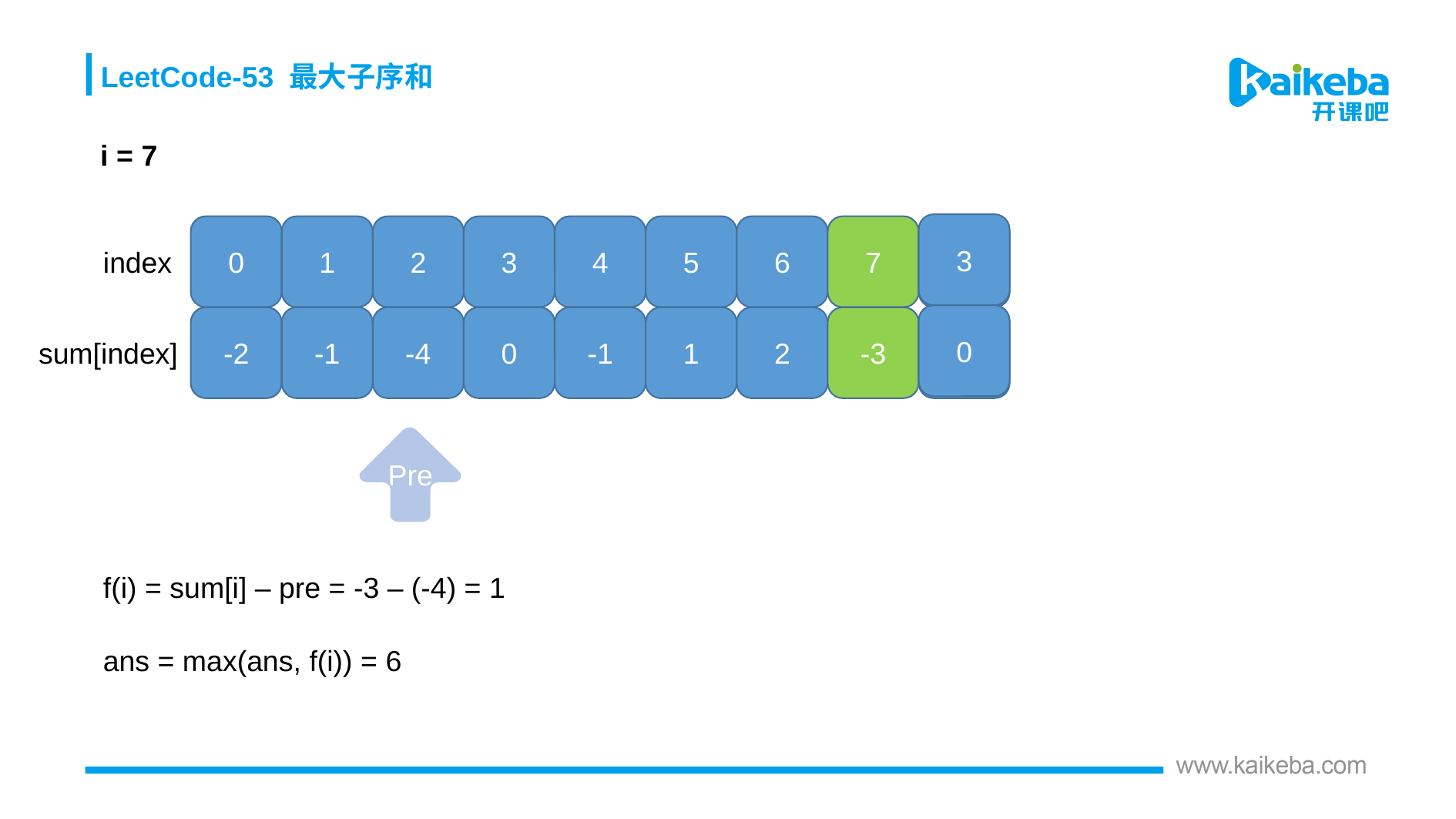

LeetCode-53 最大子序和
i = 7
3
0
1
2
3
4
5
6
7
8
index
0
-2
-1
-4
0
-1
1
2
-3
1
sum[index]
Pre
f(i) = sum[i] – pre = -3 – (-4) = 1
ans = max(ans, f(i)) = 6